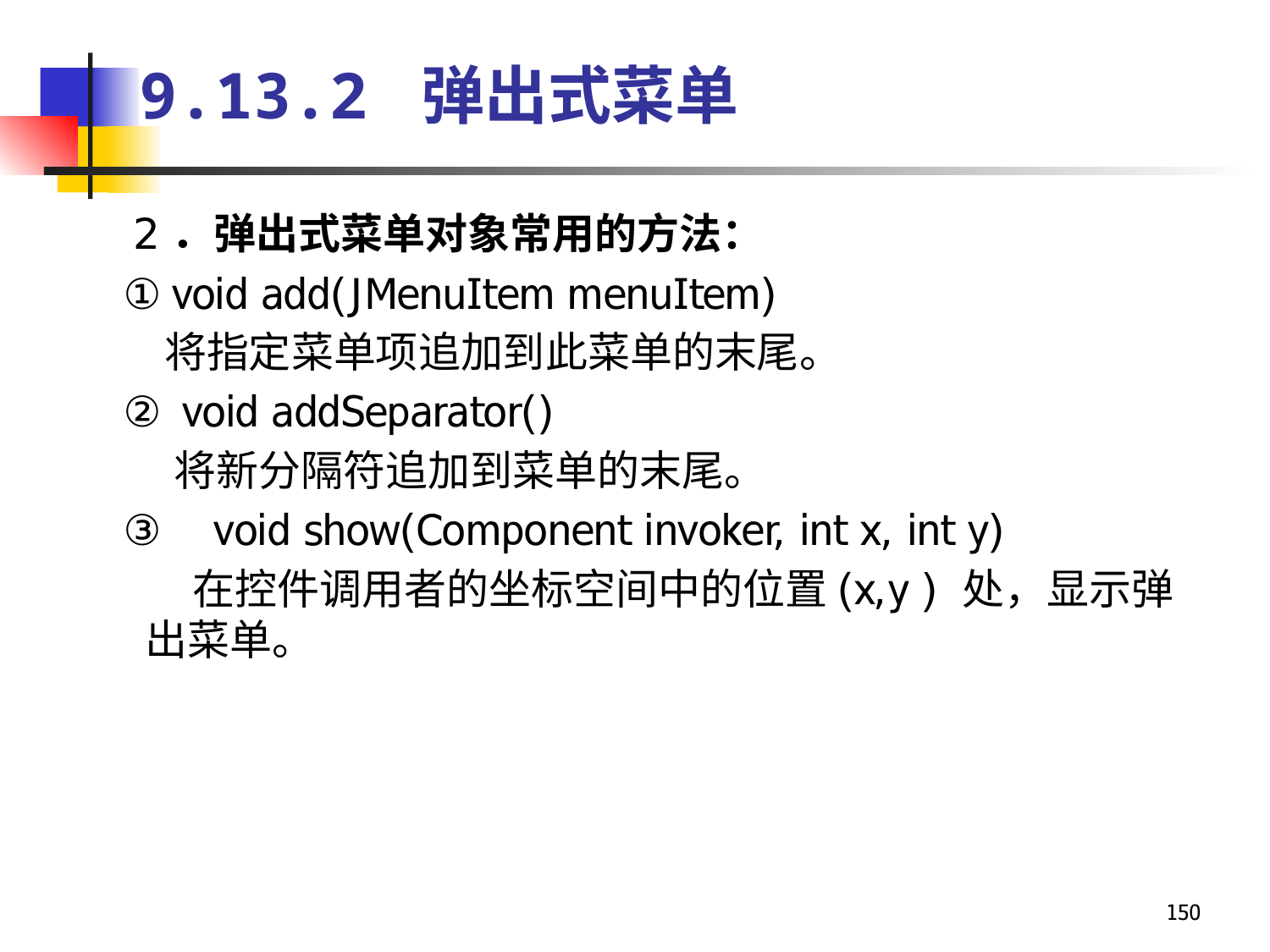

# 9.13.2 弹出式菜单
   2．弹出式菜单对象常用的方法：
  ① void add(JMenuItem menuItem)
      将指定菜单项追加到此菜单的末尾。
  ②  void addSeparator()
       将新分隔符追加到菜单的末尾。
  ③     void show(Component invoker, int x, int y)
         在控件调用者的坐标空间中的位置(x,y ) 处，显示弹出菜单。